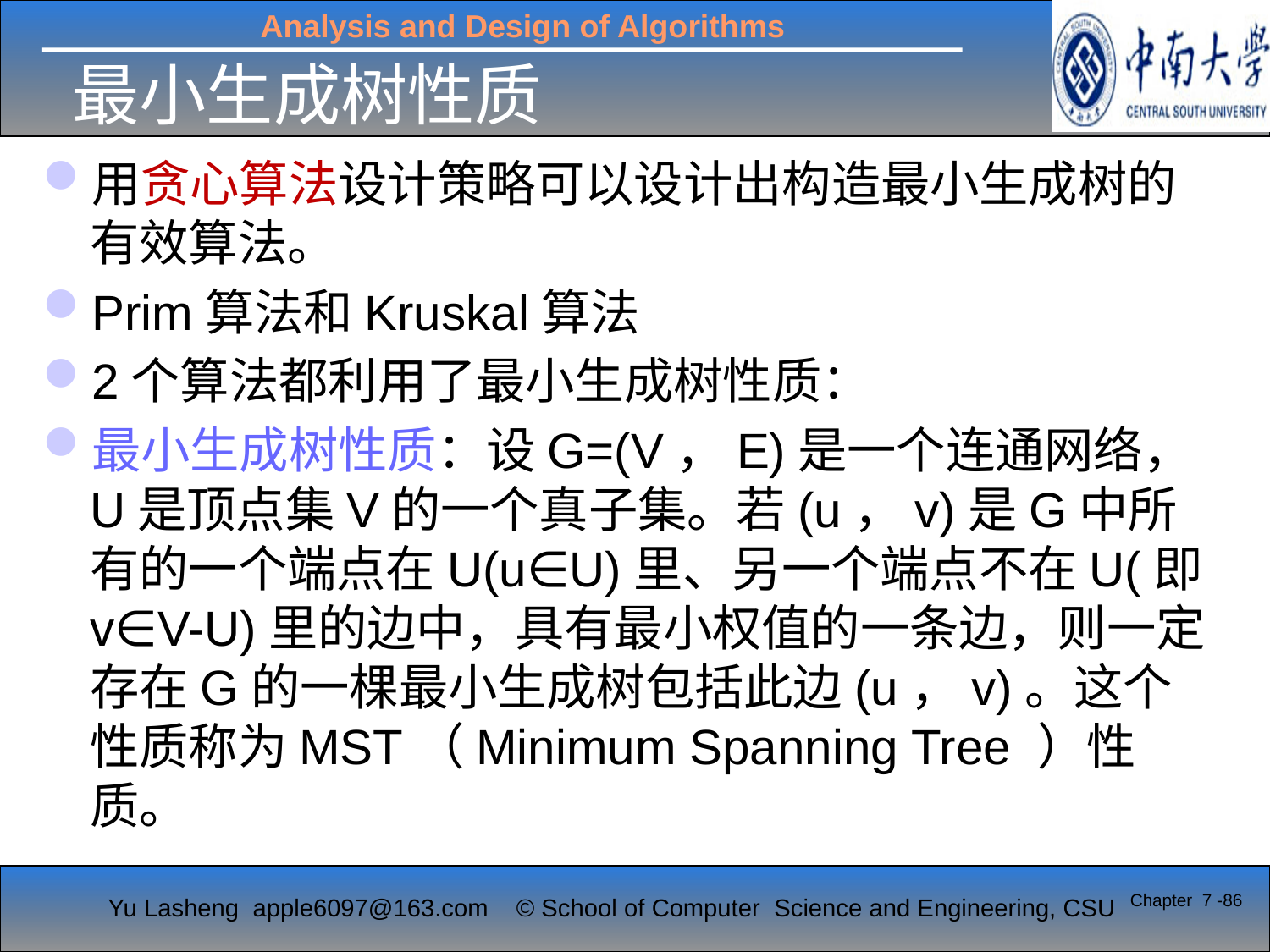

# 最小生成树性质
用贪心算法设计策略可以设计出构造最小生成树的有效算法。
Prim算法和Kruskal算法
2个算法都利用了最小生成树性质：
最小生成树性质：设G=(V，E)是一个连通网络，U是顶点集V的一个真子集。若(u，v)是G中所有的一个端点在U(u∈U)里、另一个端点不在U(即v∈V-U)里的边中，具有最小权值的一条边，则一定存在G的一棵最小生成树包括此边(u，v)。这个性质称为MST（Minimum Spanning Tree ）性质。
Chapter  7 -86